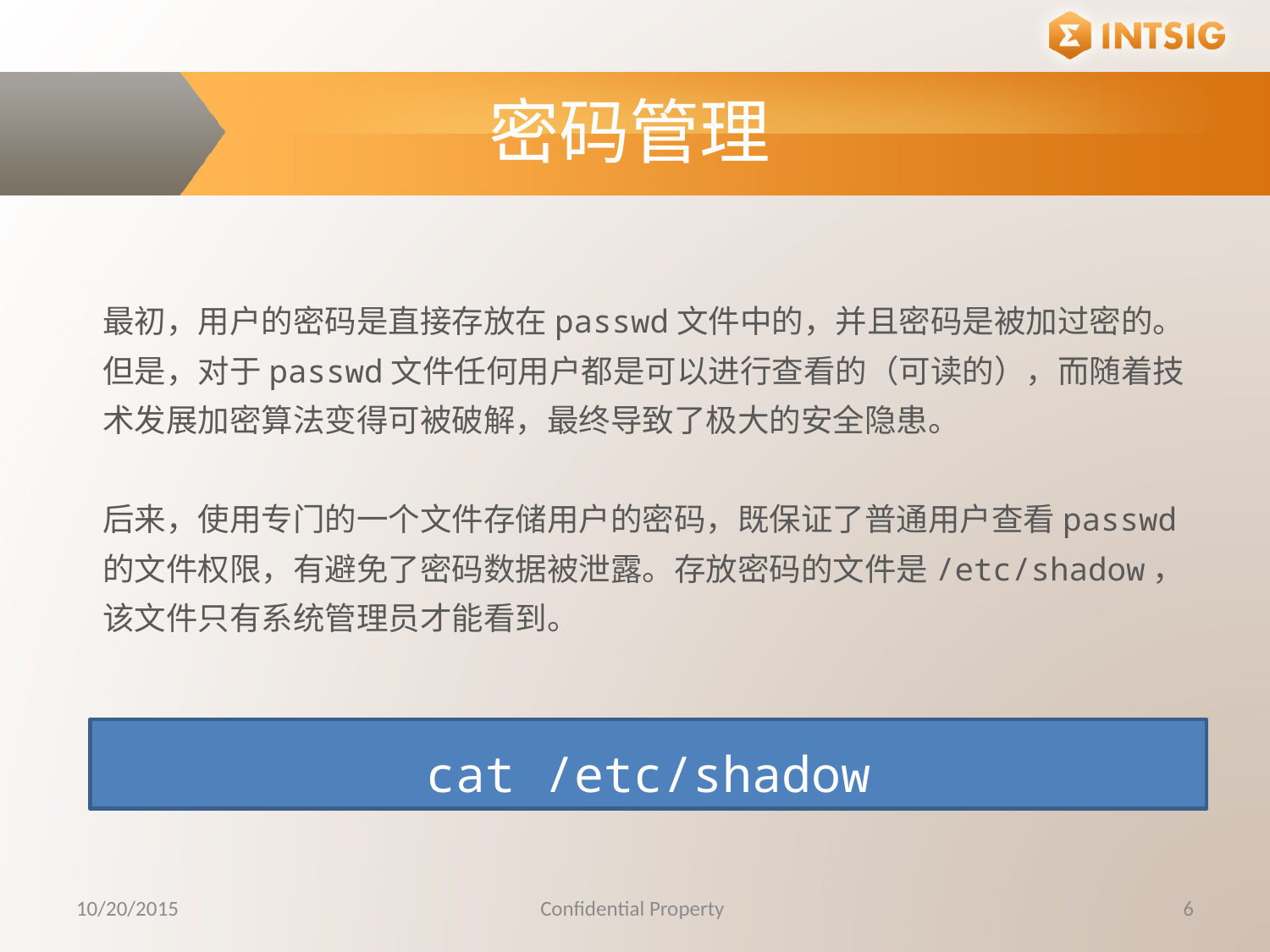

密码管理
最初，用户的密码是直接存放在passwd文件中的，并且密码是被加过密的。但是，对于passwd文件任何用户都是可以进行查看的（可读的），而随着技术发展加密算法变得可被破解，最终导致了极大的安全隐患。

后来，使用专门的一个文件存储用户的密码，既保证了普通用户查看passwd的文件权限，有避免了密码数据被泄露。存放密码的文件是/etc/shadow，该文件只有系统管理员才能看到。
cat /etc/shadow
10/20/2015
Confidential Property
6